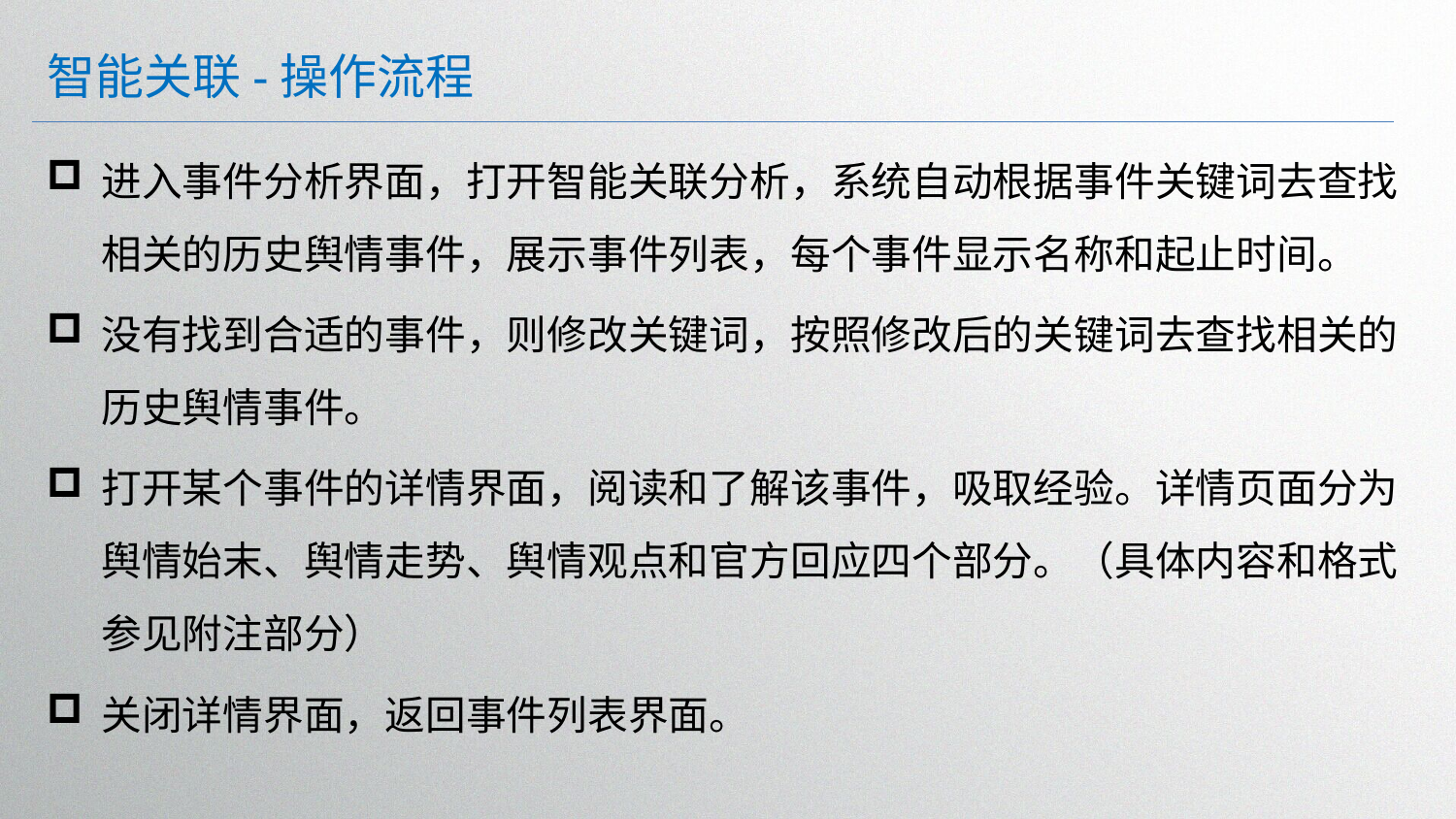

# 智能关联-操作流程
进入事件分析界面，打开智能关联分析，系统自动根据事件关键词去查找相关的历史舆情事件，展示事件列表，每个事件显示名称和起止时间。
没有找到合适的事件，则修改关键词，按照修改后的关键词去查找相关的历史舆情事件。
打开某个事件的详情界面，阅读和了解该事件，吸取经验。详情页面分为舆情始末、舆情走势、舆情观点和官方回应四个部分。（具体内容和格式参见附注部分）
关闭详情界面，返回事件列表界面。